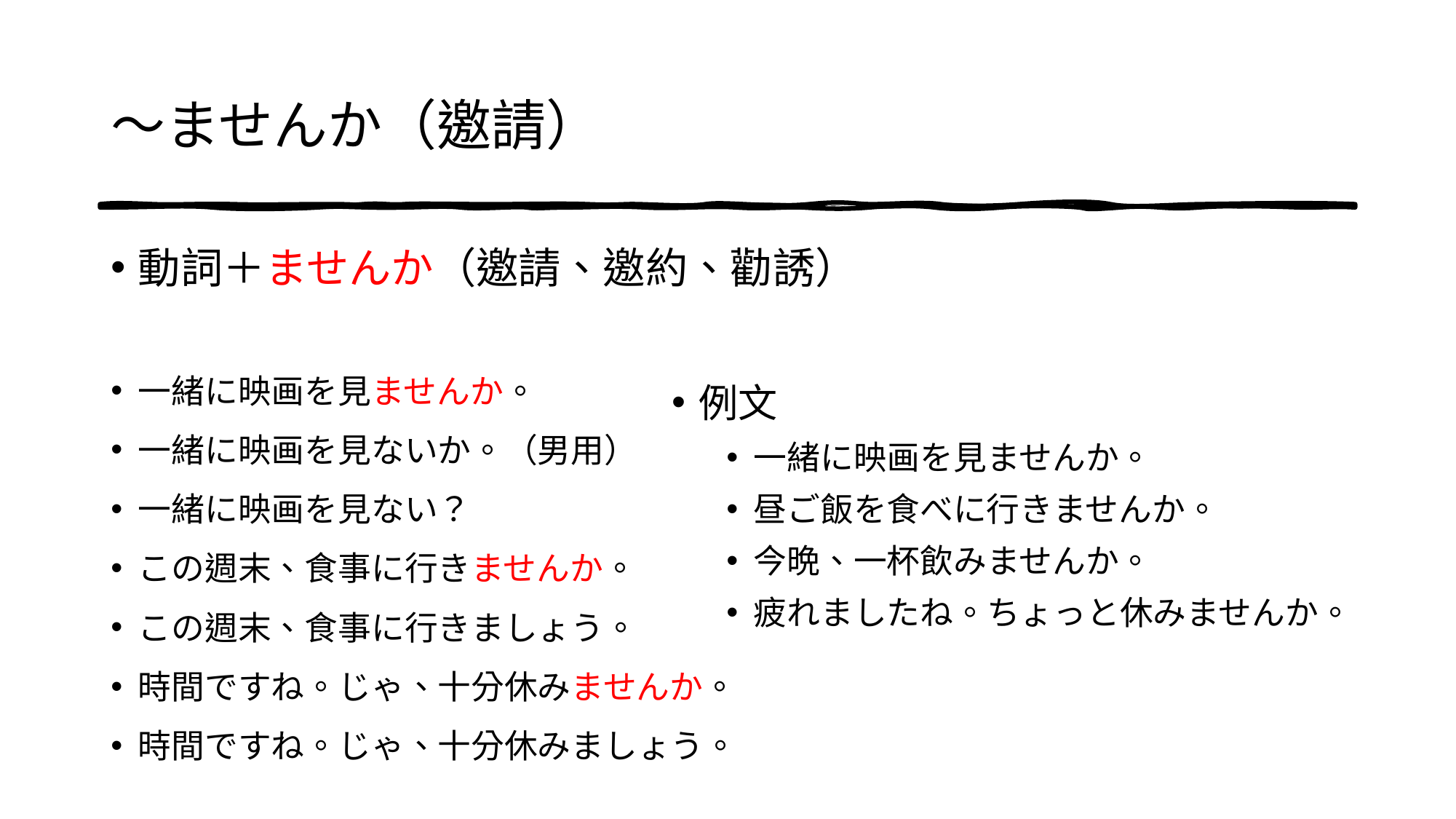

# 〜ませんか（邀請）
動詞＋ませんか（邀請、邀約、勸誘）

一緒に映画を見ませんか。
一緒に映画を見ないか。（男用）
一緒に映画を見ない？
この週末、食事に行きませんか。
この週末、食事に行きましょう。
時間ですね。じゃ、十分休みませんか。
時間ですね。じゃ、十分休みましょう。

例文
一緒に映画を見ませんか。
昼ご飯を食べに行きませんか。
今晩、一杯飲みませんか。
疲れましたね。ちょっと休みませんか。